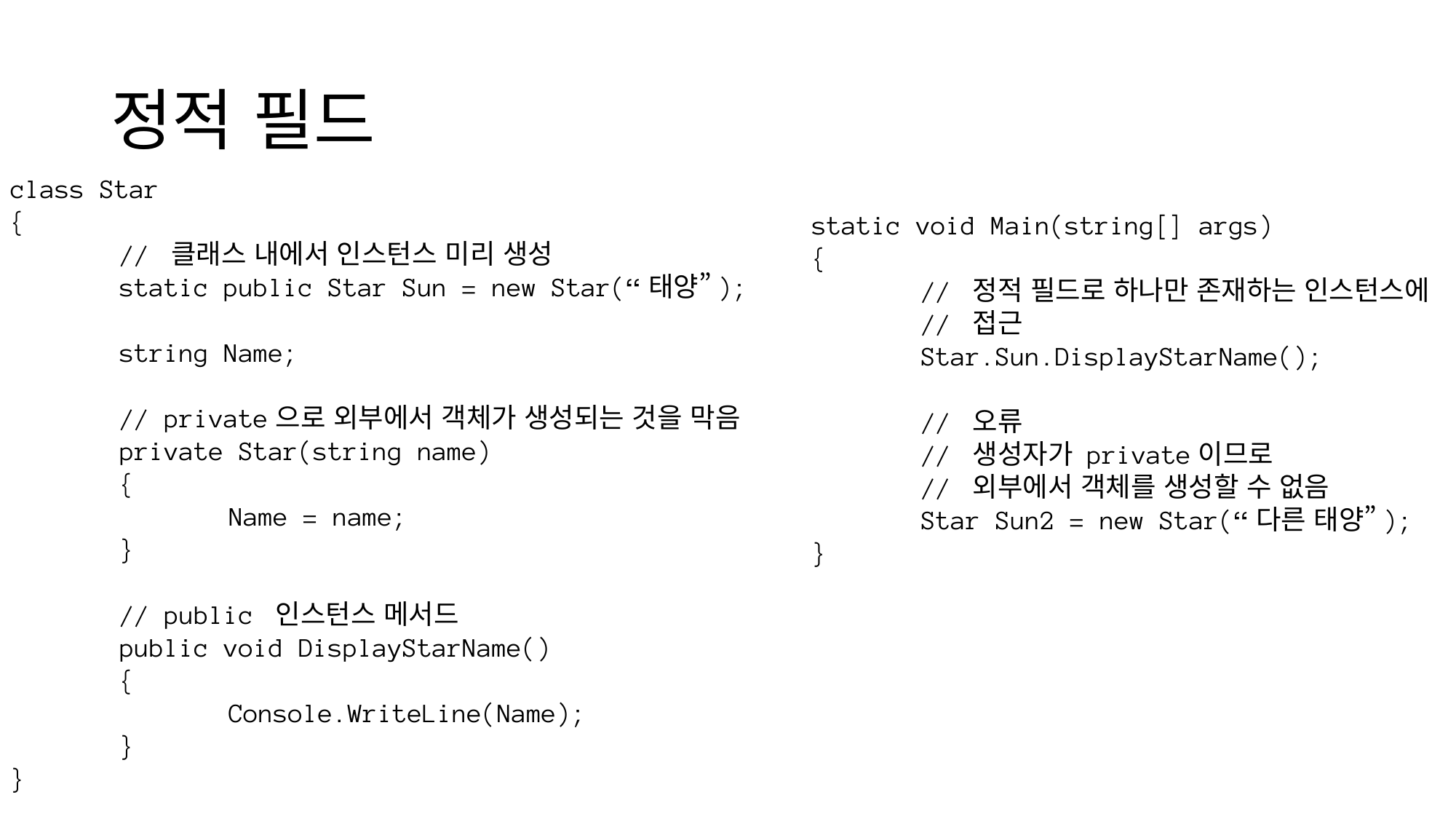

# 정적 필드
class Star
{
	// 클래스 내에서 인스턴스 미리 생성
	static public Star Sun = new Star(“태양”);

	string Name;

	// private으로 외부에서 객체가 생성되는 것을 막음
	private Star(string name)
	{
		Name = name;
	}

	// public 인스턴스 메서드
	public void DisplayStarName()
	{
		Console.WriteLine(Name);
	}
}
static void Main(string[] args)
{
	// 정적 필드로 하나만 존재하는 인스턴스에
	// 접근
	Star.Sun.DisplayStarName();

	// 오류
	// 생성자가 private이므로
	// 외부에서 객체를 생성할 수 없음
	Star Sun2 = new Star(“다른 태양”);
}